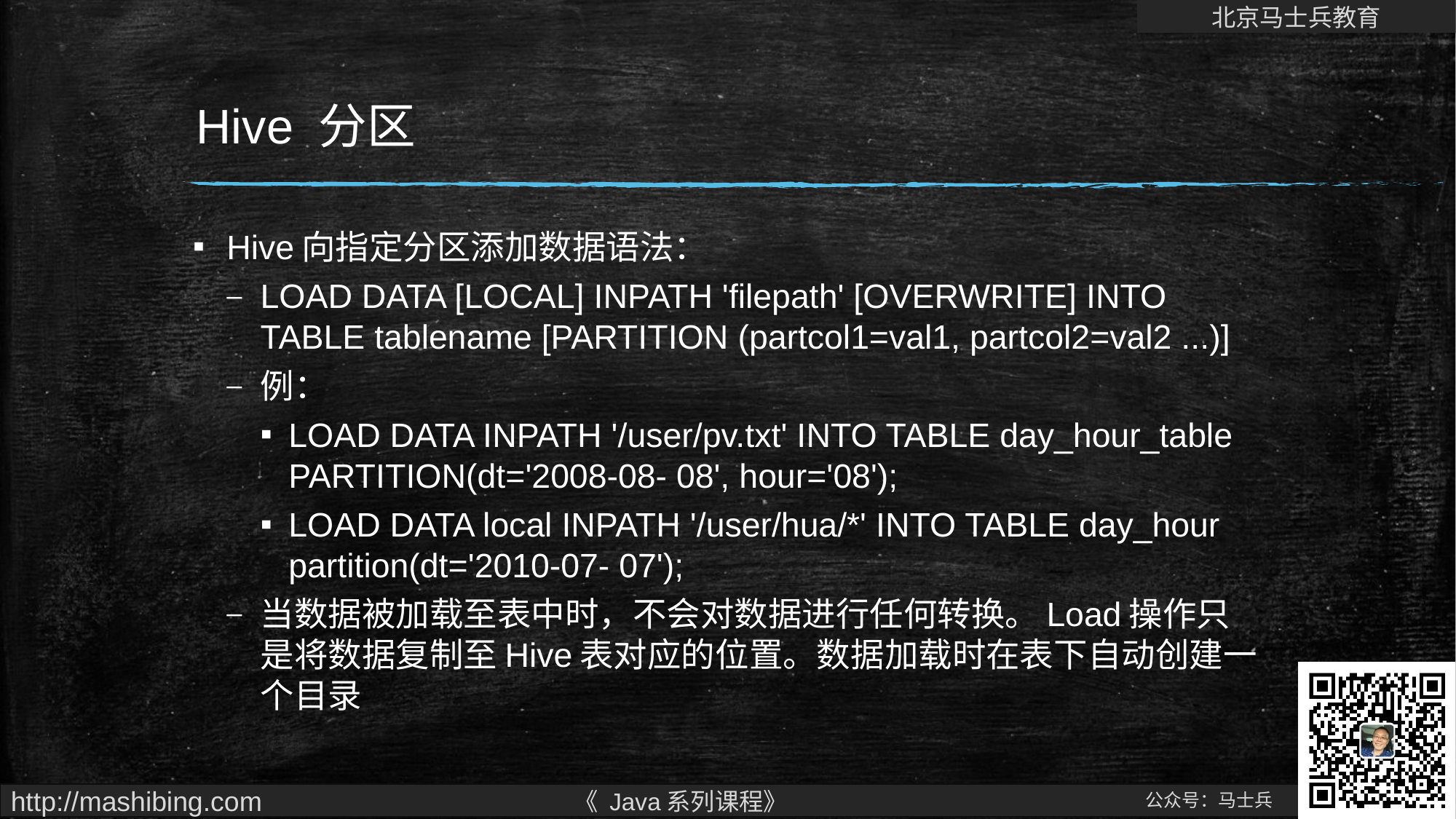

# Hive 分区
Hive向指定分区添加数据语法：
LOAD DATA [LOCAL] INPATH 'filepath' [OVERWRITE] INTO TABLE tablename [PARTITION (partcol1=val1, partcol2=val2 ...)]
例：
LOAD DATA INPATH '/user/pv.txt' INTO TABLE day_hour_table PARTITION(dt='2008-08- 08', hour='08');
LOAD DATA local INPATH '/user/hua/*' INTO TABLE day_hour partition(dt='2010-07- 07');
当数据被加载至表中时，不会对数据进行任何转换。Load操作只是将数据复制至Hive表对应的位置。数据加载时在表下自动创建一个目录